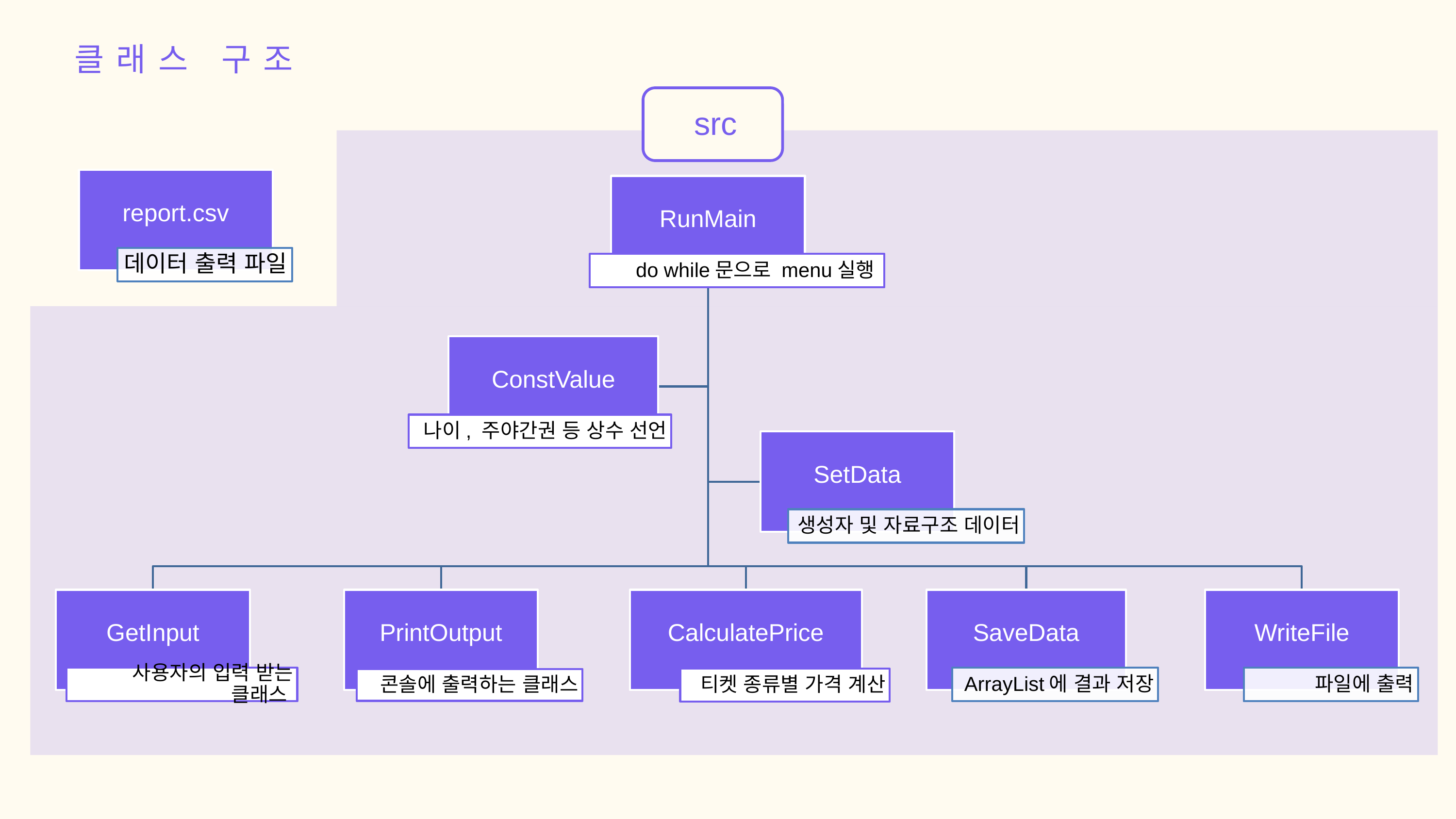

클래스 구조

src
report.csv
데이터 출력 파일
RunMain
do while문으로 menu실행
GetInput
사용자의 입력 받는 클래스
PrintOutput
콘솔에 출력하는 클래스
CalculatePrice
티켓 종류별 가격 계산
SaveData
ArrayList에 결과 저장
WriteFile
파일에 출력
ConstValue
나이, 주야간권 등 상수 선언
SetData
생성자 및 자료구조 데이터